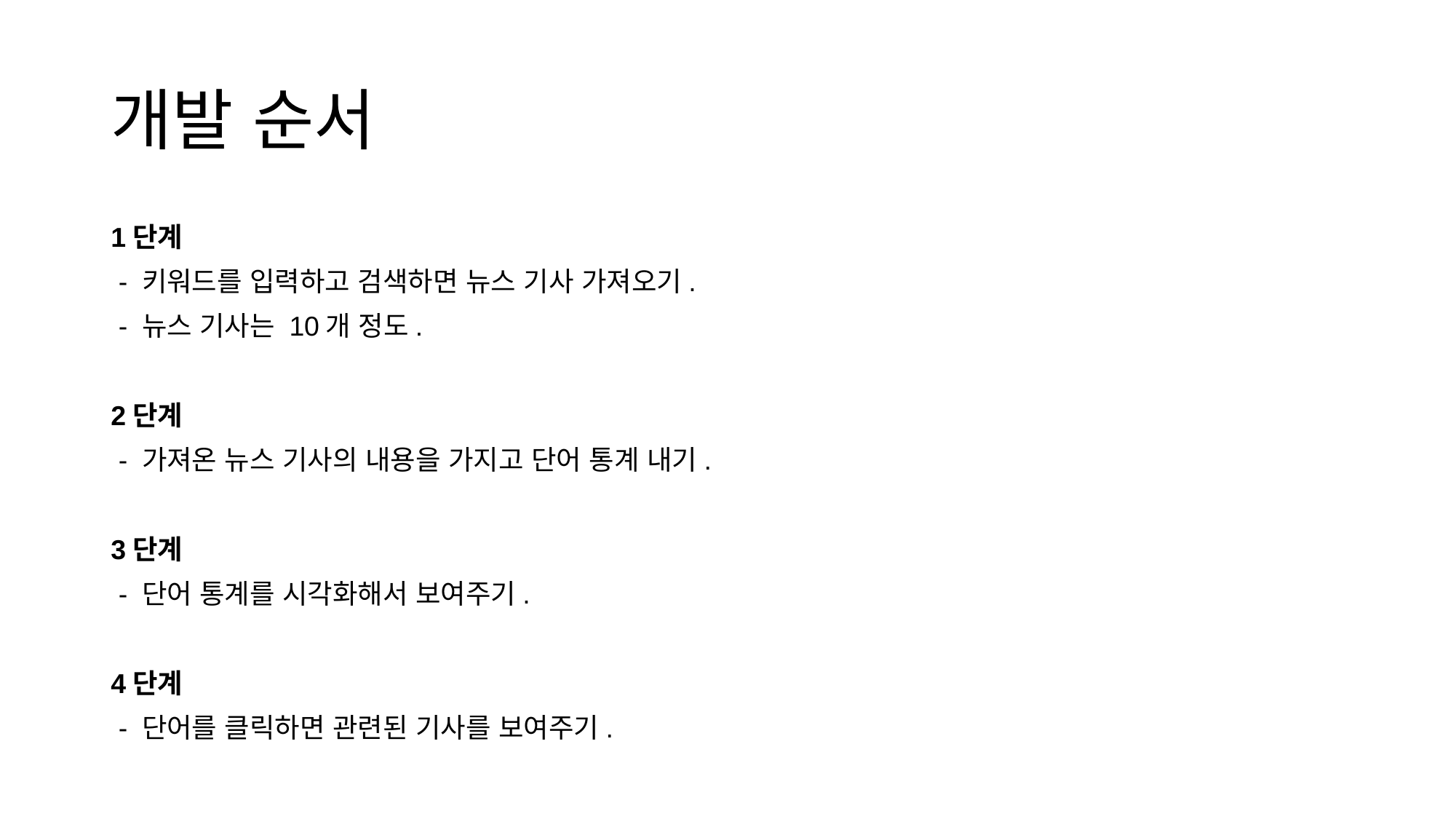

# 개발 순서
1단계
 - 키워드를 입력하고 검색하면 뉴스 기사 가져오기.
 - 뉴스 기사는 10개 정도.

2단계
 - 가져온 뉴스 기사의 내용을 가지고 단어 통계 내기.

3단계
 - 단어 통계를 시각화해서 보여주기.

4단계
 - 단어를 클릭하면 관련된 기사를 보여주기.